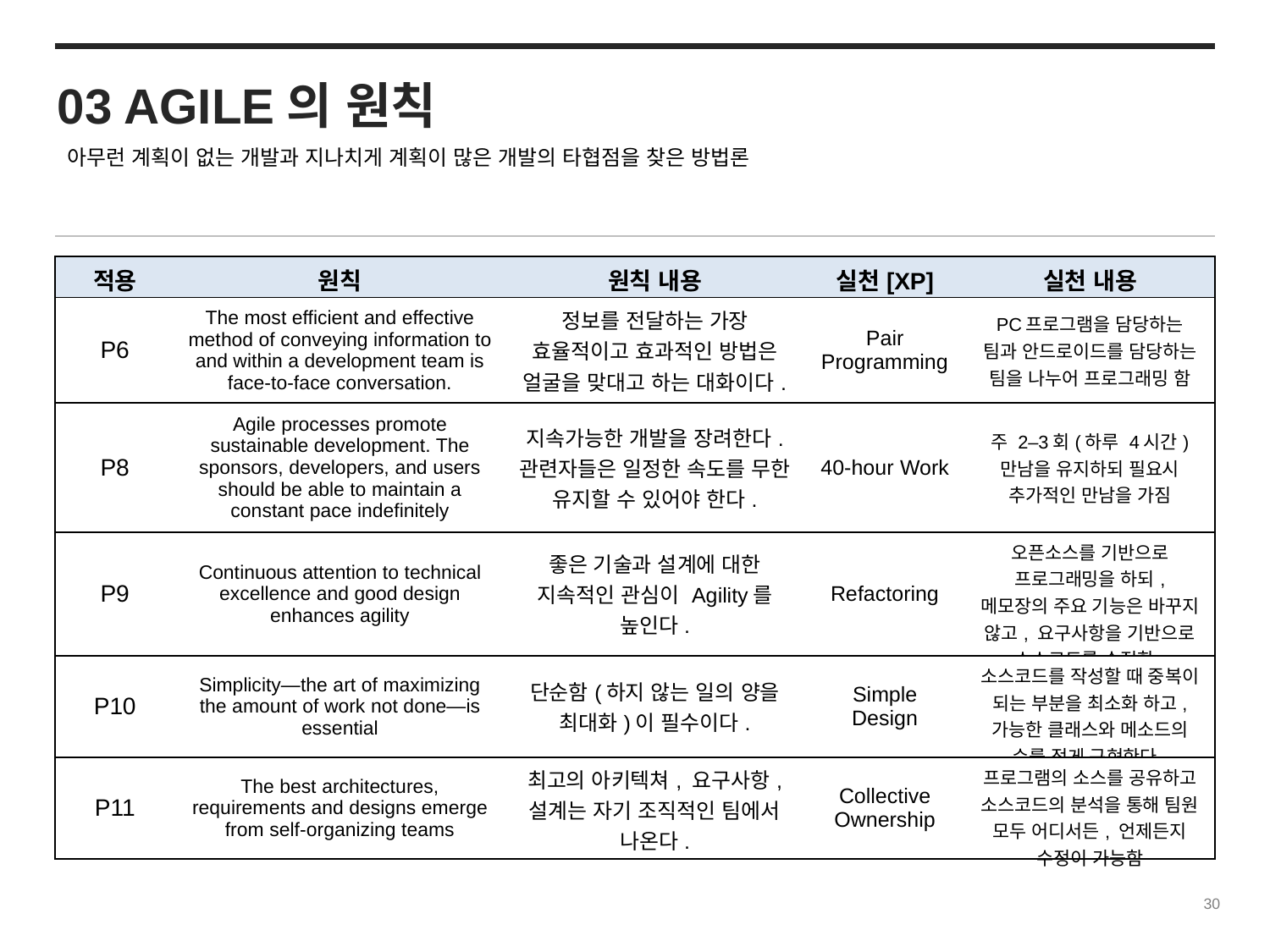

03 AGILE의 원칙
아무런 계획이 없는 개발과 지나치게 계획이 많은 개발의 타협점을 찾은 방법론
| 적용 | 원칙 | 원칙 내용 | 실천[XP] | 실천 내용 |
| --- | --- | --- | --- | --- |
| P6 | The most efficient and effective method of conveying information to and within a development team is face-to-face conversation. | 정보를 전달하는 가장 효율적이고 효과적인 방법은 얼굴을 맞대고 하는 대화이다. | Pair Programming | PC프로그램을 담당하는 팀과 안드로이드를 담당하는 팀을 나누어 프로그래밍 함 |
| P8 | Agile processes promote sustainable development. The sponsors, developers, and users should be able to maintain a constant pace indefinitely | 지속가능한 개발을 장려한다. 관련자들은 일정한 속도를 무한 유지할 수 있어야 한다. | 40-hour Work | 주 2–3회(하루 4시간) 만남을 유지하되 필요시 추가적인 만남을 가짐 |
| P9 | Continuous attention to technical excellence and good design enhances agility | 좋은 기술과 설계에 대한 지속적인 관심이 Agility를 높인다. | Refactoring | 오픈소스를 기반으로 프로그래밍을 하되, 메모장의 주요 기능은 바꾸지 않고, 요구사항을 기반으로 소스코드를 수정함. |
| P10 | Simplicity—the art of maximizing the amount of work not done—is essential | 단순함(하지 않는 일의 양을 최대화)이 필수이다. | Simple Design | 소스코드를 작성할 때 중복이 되는 부분을 최소화 하고, 가능한 클래스와 메소드의 수를 적게 구현한다. |
| P11 | The best architectures, requirements and designs emerge from self-organizing teams | 최고의 아키텍쳐, 요구사항, 설계는 자기 조직적인 팀에서 나온다. | Collective Ownership | 프로그램의 소스를 공유하고 소스코드의 분석을 통해 팀원 모두 어디서든, 언제든지 수정이 가능함 |